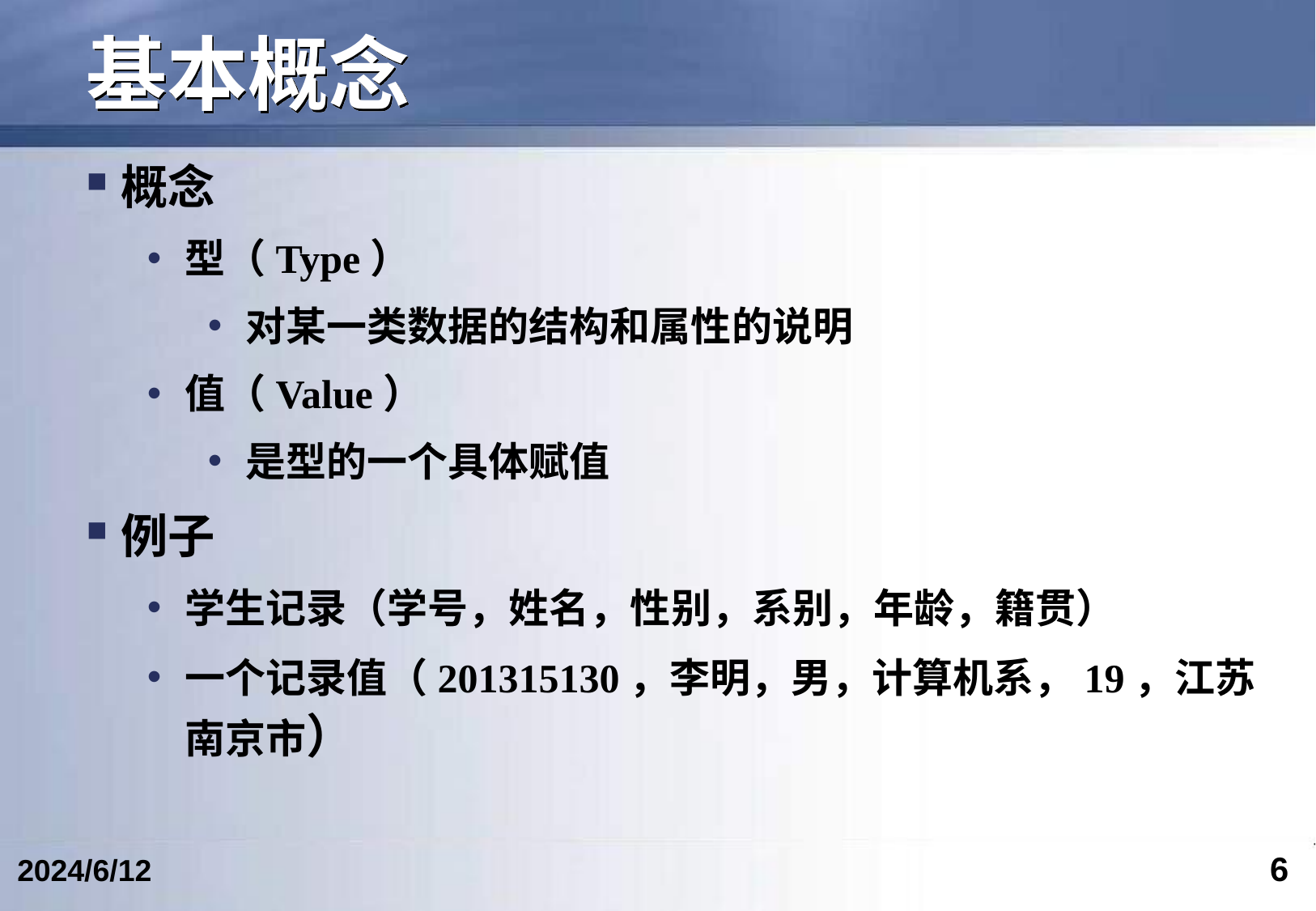

# 基本概念
概念
型（Type）
对某一类数据的结构和属性的说明
值（Value）
是型的一个具体赋值
例子
学生记录（学号，姓名，性别，系别，年龄，籍贯）
一个记录值（201315130，李明，男，计算机系，19，江苏南京市）
6
2024/6/12